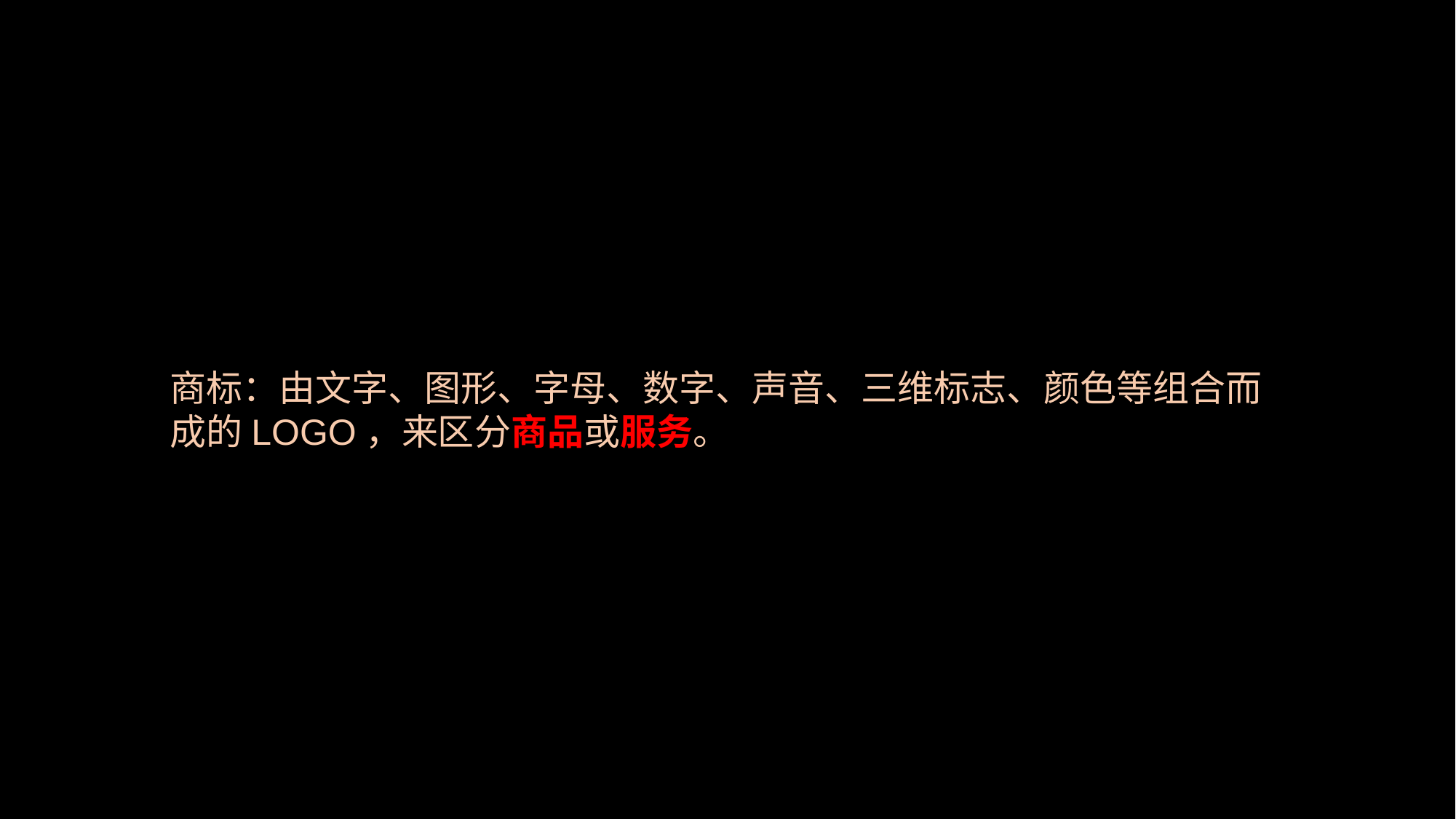

商标：由文字、图形、字母、数字、声音、三维标志、颜色等组合而成的LOGO，来区分商品或服务。